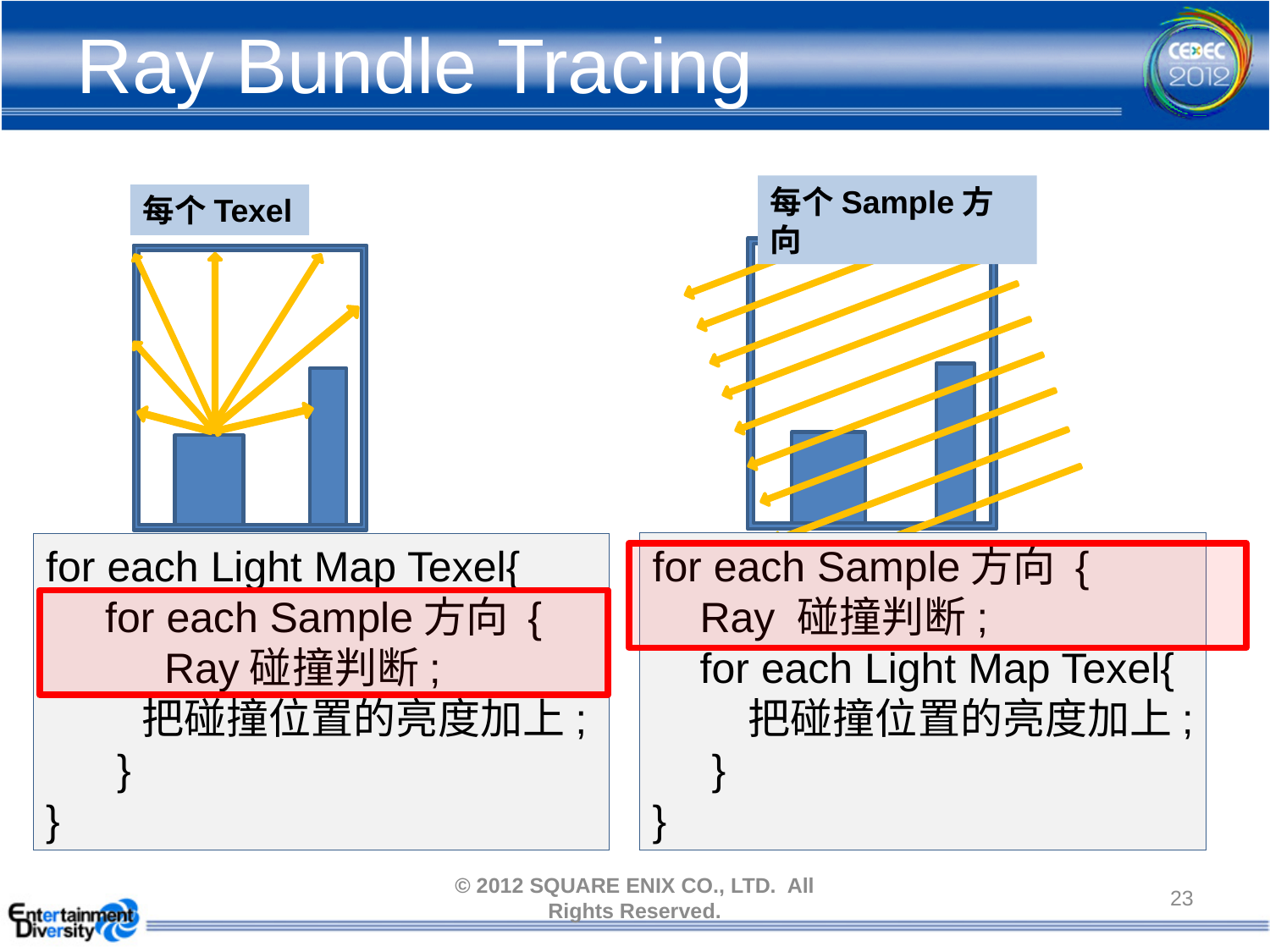

# Ray Bundle Tracing

每个Sample方向
每个Texel

for each Sample方向 {
    Ray 碰撞判断;
    for each Light Map Texel{
         把碰撞位置的亮度加上;
     }
}
for each Light Map Texel{
     for each Sample方向 {
          Ray碰撞判断;
         把碰撞位置的亮度加上;
      }
}

© 2012 SQUARE ENIX CO., LTD.  All Rights Reserved.
23